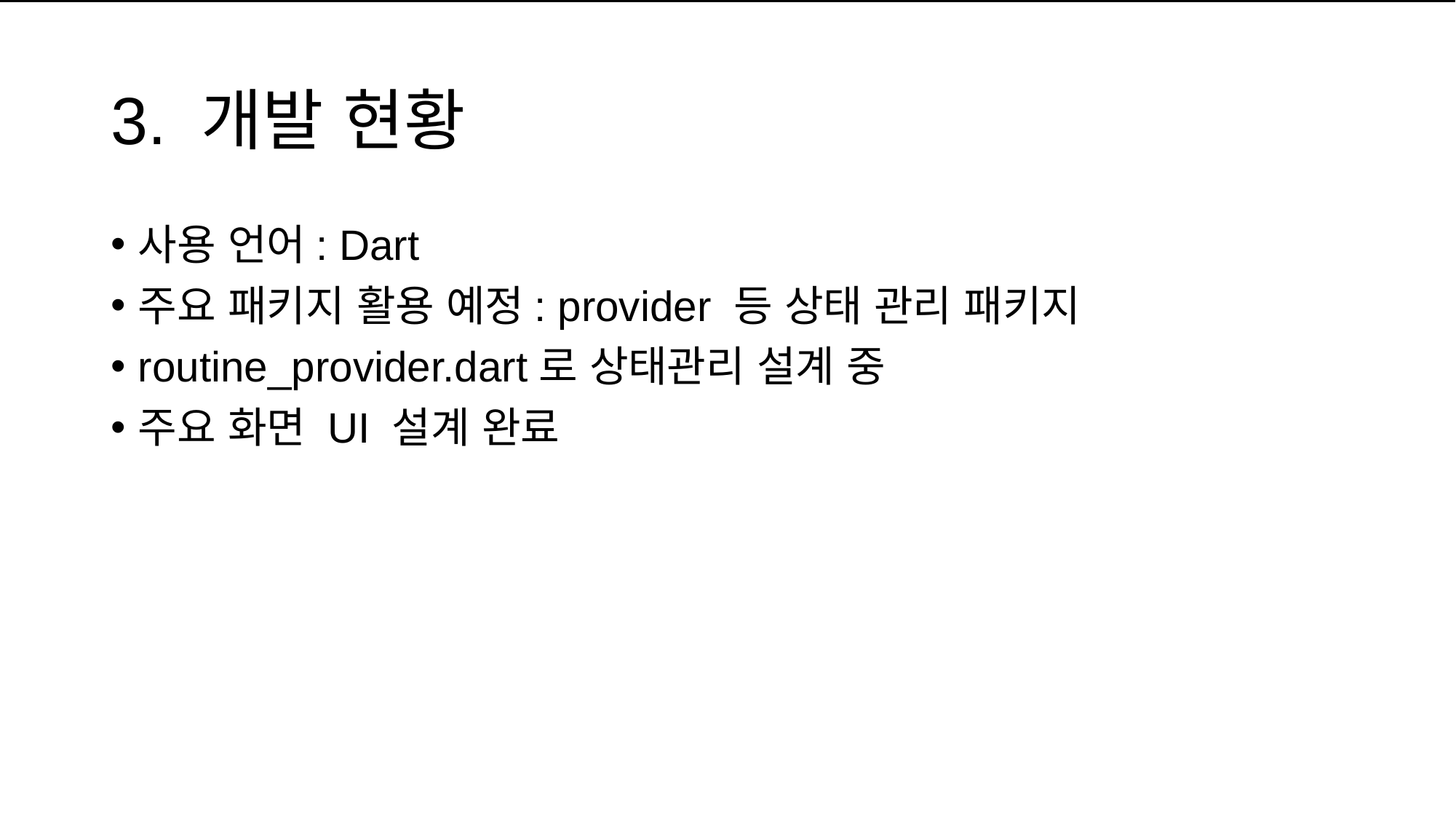

# 3. 개발 현황
사용 언어: Dart
주요 패키지 활용 예정: provider 등 상태 관리 패키지
routine_provider.dart로 상태관리 설계 중
주요 화면 UI 설계 완료